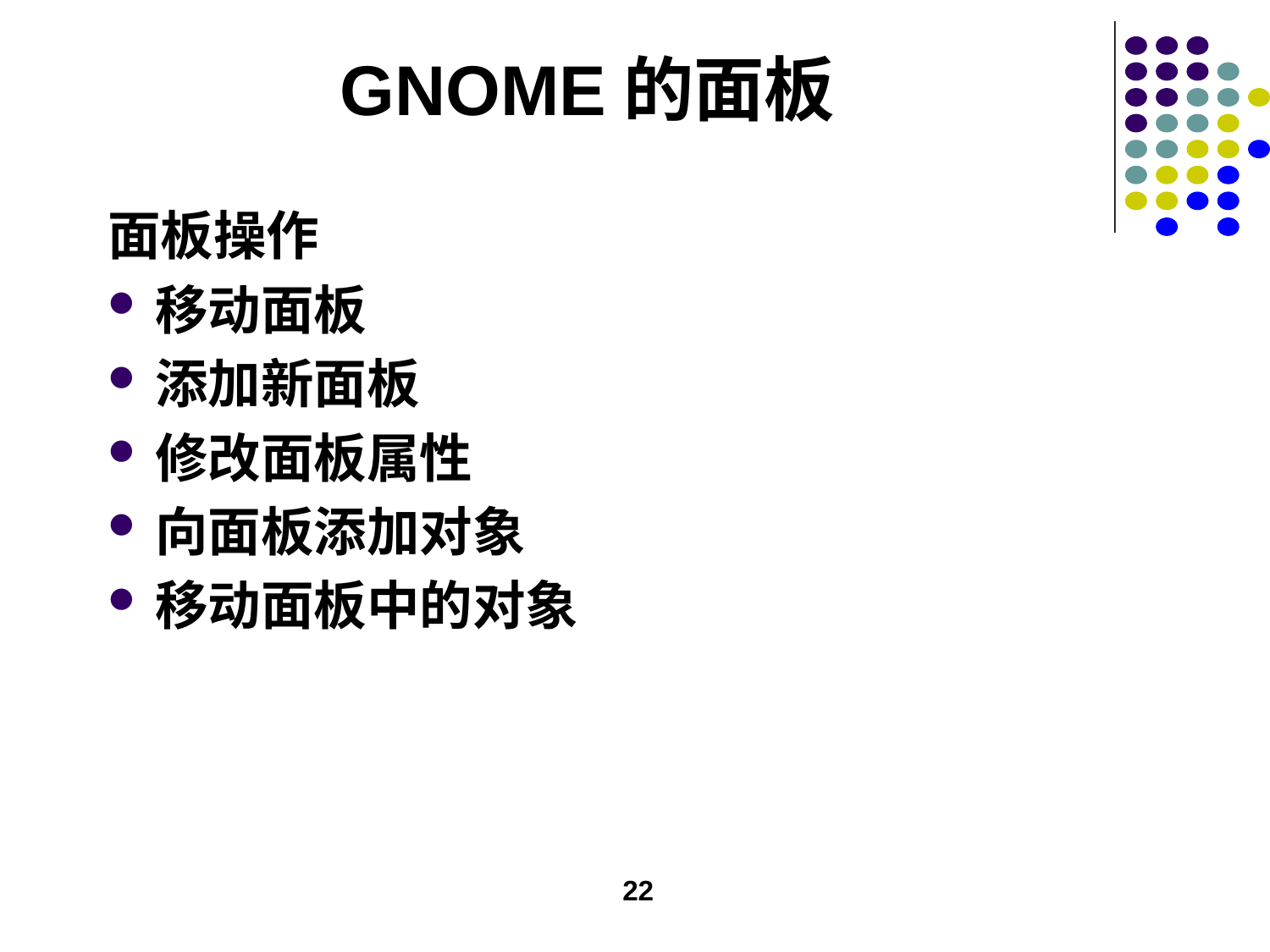

# GNOME的面板
面板操作
移动面板
添加新面板
修改面板属性
向面板添加对象
移动面板中的对象

22